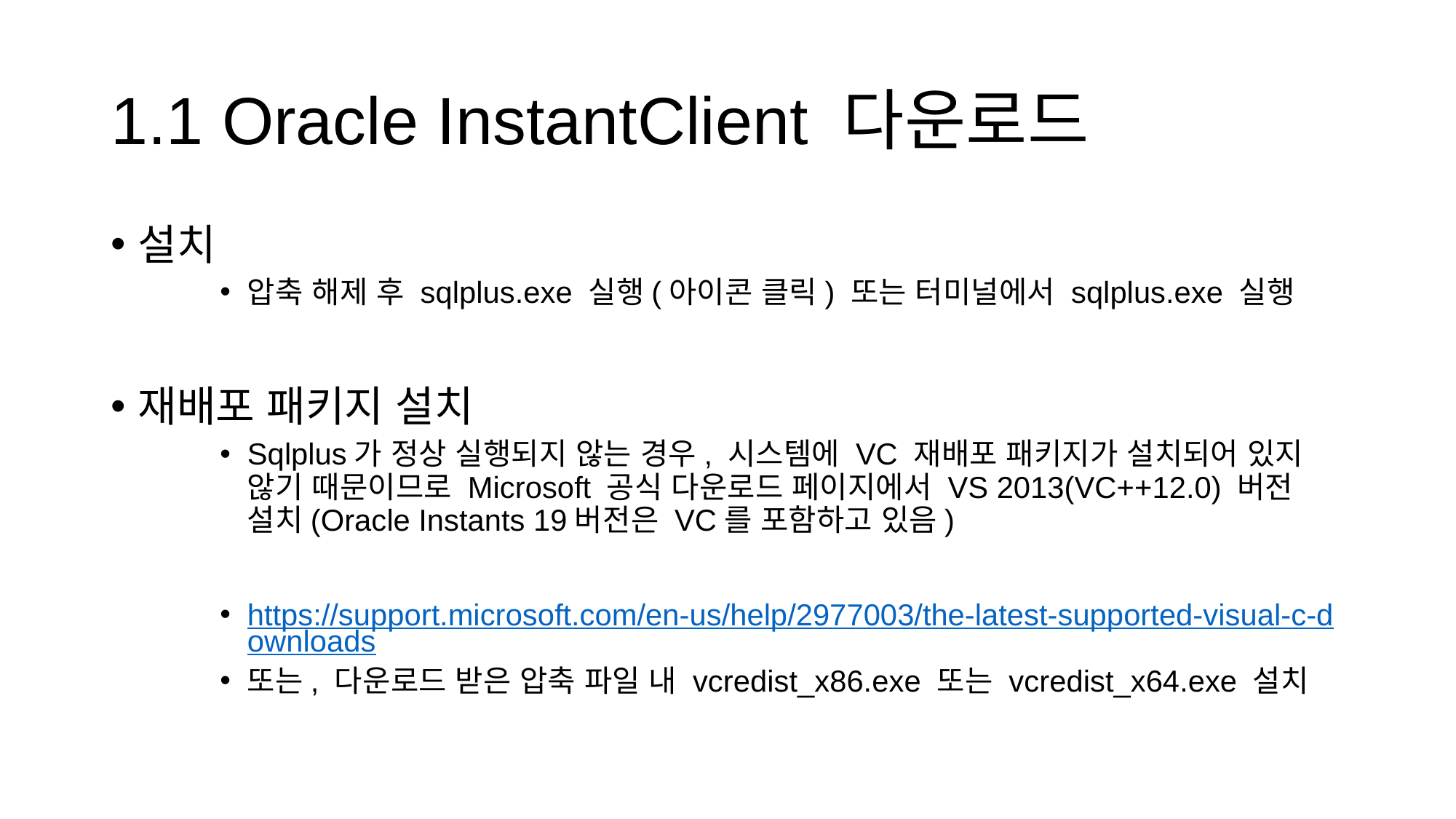

# 1.1 Oracle InstantClient 다운로드
설치
압축 해제 후 sqlplus.exe 실행(아이콘 클릭) 또는 터미널에서 sqlplus.exe 실행

재배포 패키지 설치
Sqlplus가 정상 실행되지 않는 경우, 시스템에 VC 재배포 패키지가 설치되어 있지 않기 때문이므로 Microsoft 공식 다운로드 페이지에서 VS 2013(VC++12.0) 버전 설치(Oracle Instants 19버전은 VC를 포함하고 있음)

https://support.microsoft.com/en-us/help/2977003/the-latest-supported-visual-c-downloads
또는, 다운로드 받은 압축 파일 내 vcredist_x86.exe 또는 vcredist_x64.exe 설치